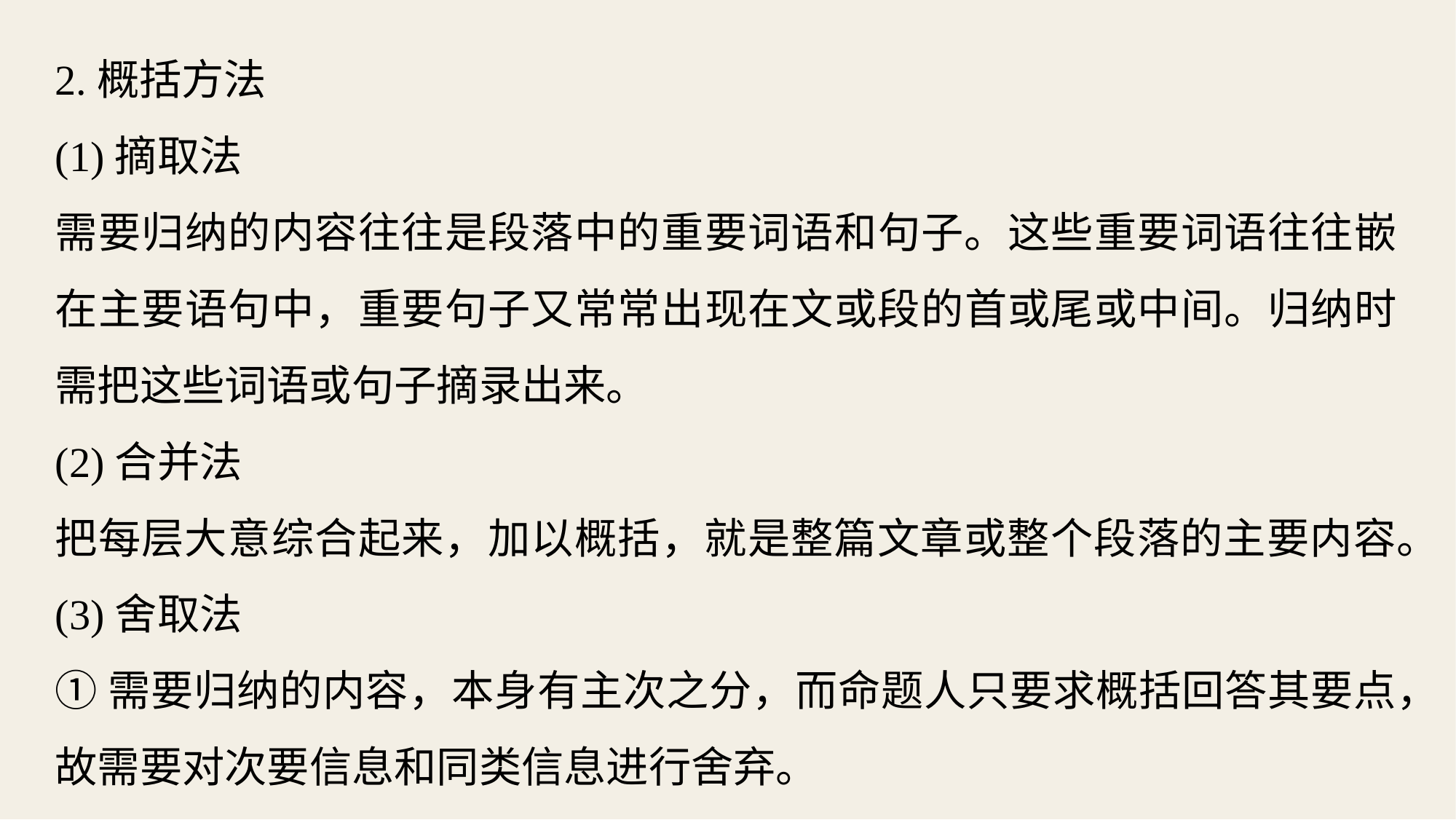

2.概括方法
(1)摘取法
需要归纳的内容往往是段落中的重要词语和句子。这些重要词语往往嵌在主要语句中，重要句子又常常出现在文或段的首或尾或中间。归纳时需把这些词语或句子摘录出来。
(2)合并法
把每层大意综合起来，加以概括，就是整篇文章或整个段落的主要内容。
(3)舍取法
①需要归纳的内容，本身有主次之分，而命题人只要求概括回答其要点，故需要对次要信息和同类信息进行舍弃。